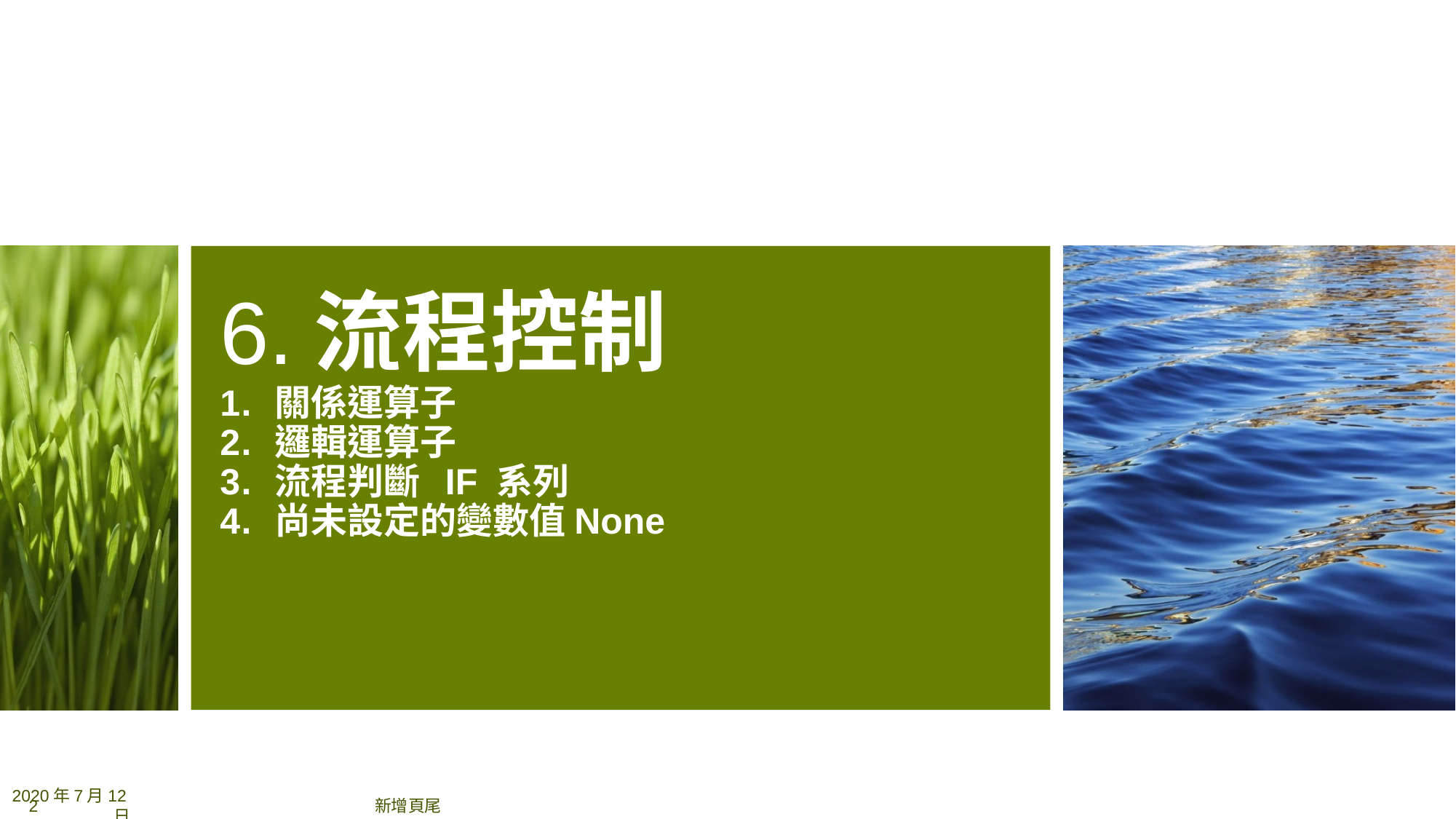

# 6.流程控制
關係運算子
邏輯運算子
流程判斷  IF 系列
尚未設定的變數值None
2
2020年7月12日
新增頁尾